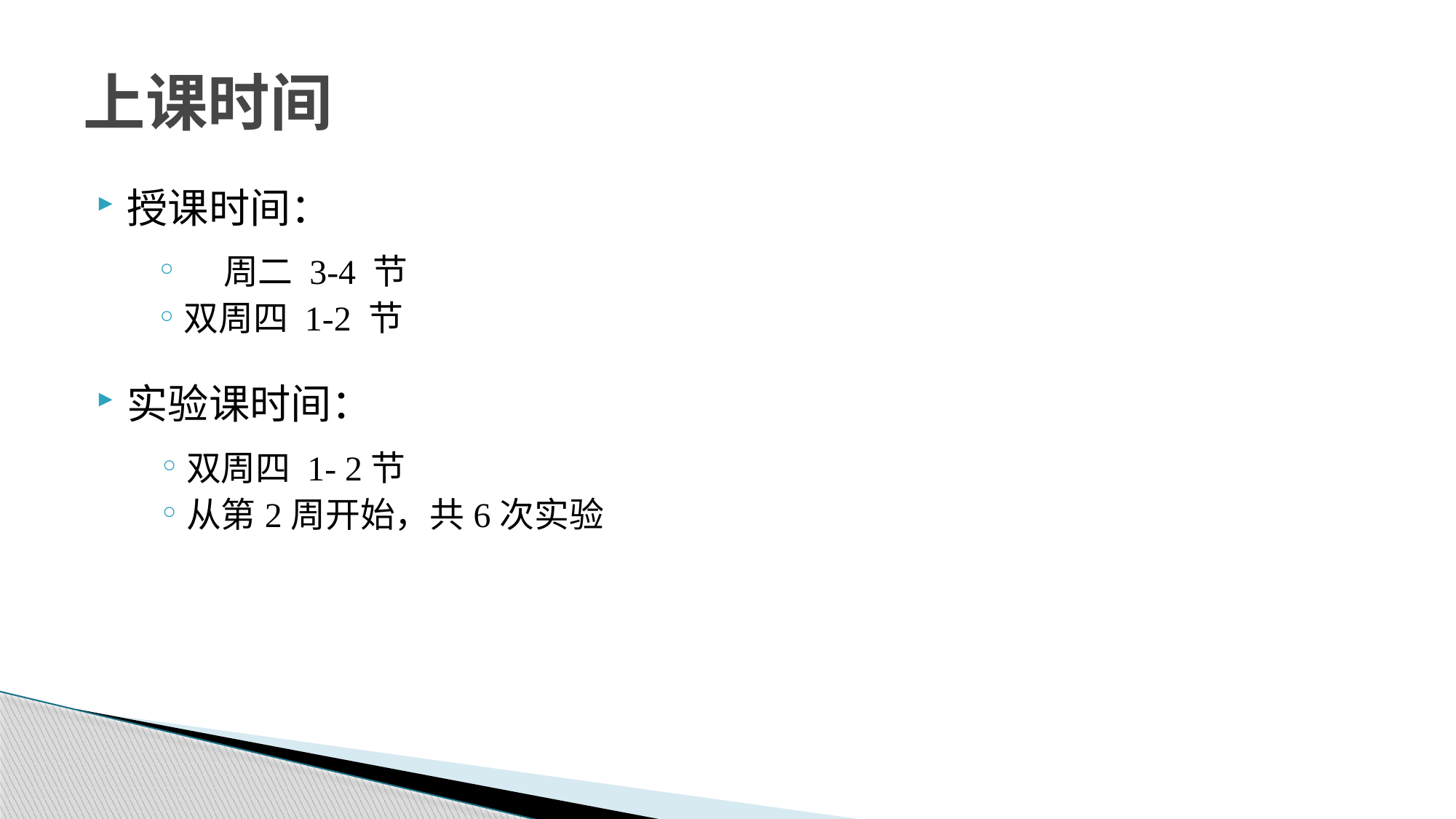

# 上课时间
授课时间：
    周二 3-4 节
双周四 1-2 节

实验课时间：
双周四 1- 2节
从第2周开始，共6次实验